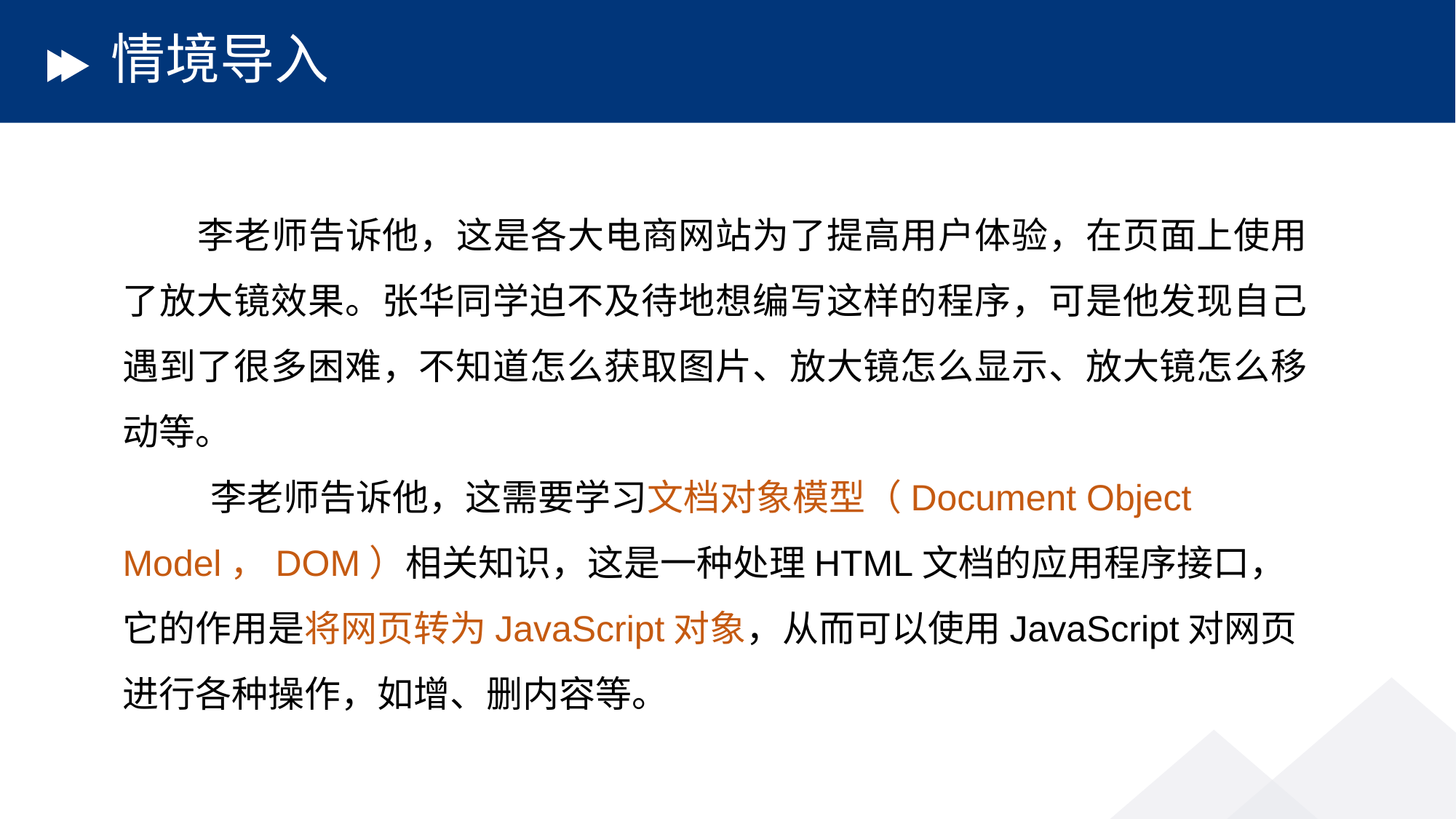

# 情境导入

    李老师告诉他，这是各大电商网站为了提高用户体验，在页面上使用了放大镜效果。张华同学迫不及待地想编写这样的程序，可是他发现自己遇到了很多困难，不知道怎么获取图片、放大镜怎么显示、放大镜怎么移动等。
      李老师告诉他，这需要学习文档对象模型（Document Object Model，DOM）相关知识，这是一种处理HTML文档的应用程序接口，它的作用是将网页转为JavaScript对象，从而可以使用JavaScript对网页进行各种操作，如增、删内容等。